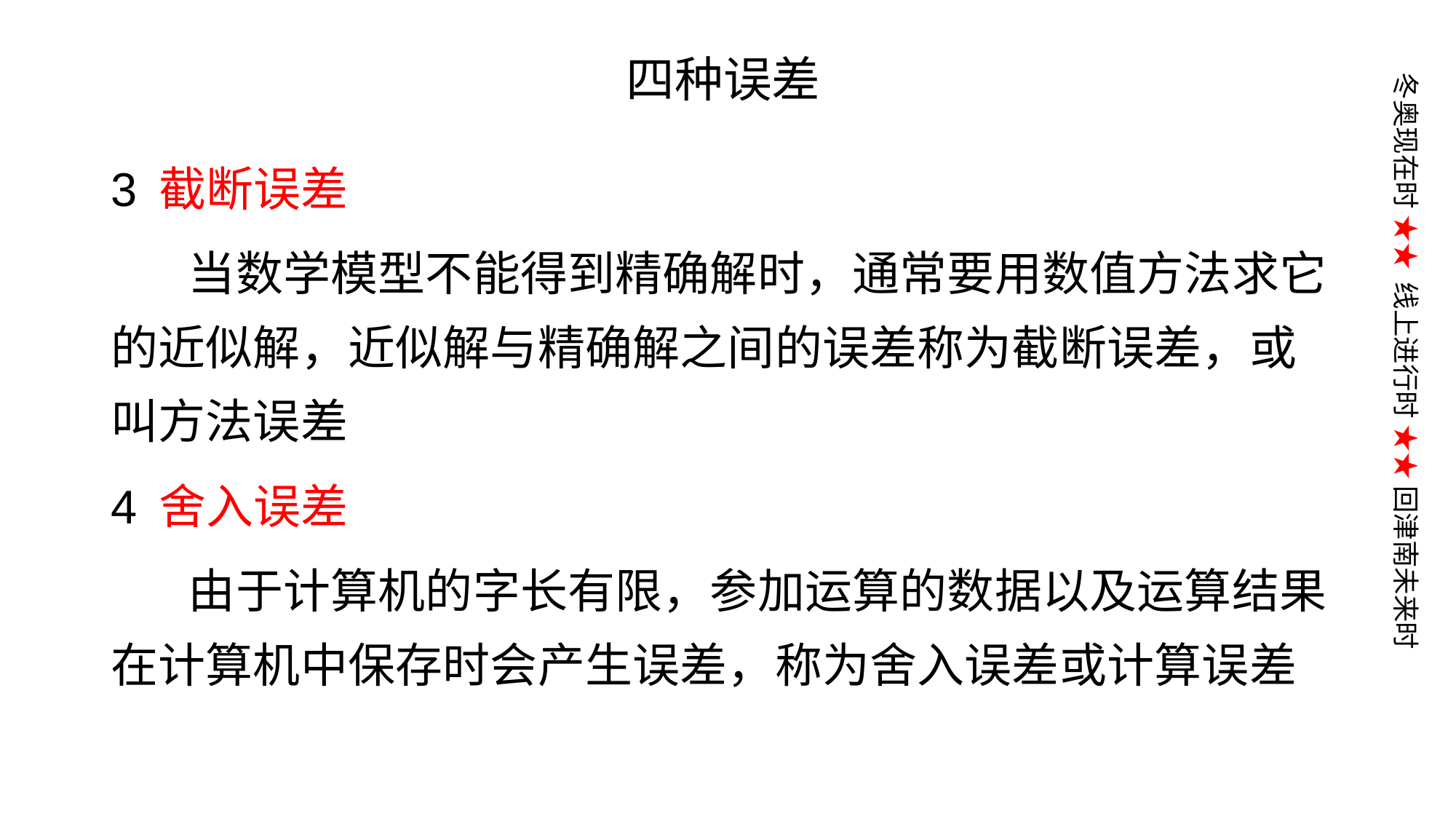

# 四种误差
3 截断误差
	当数学模型不能得到精确解时，通常要用数值方法求它的近似解，近似解与精确解之间的误差称为截断误差，或叫方法误差
4 舍入误差
	由于计算机的字长有限，参加运算的数据以及运算结果在计算机中保存时会产生误差，称为舍入误差或计算误差